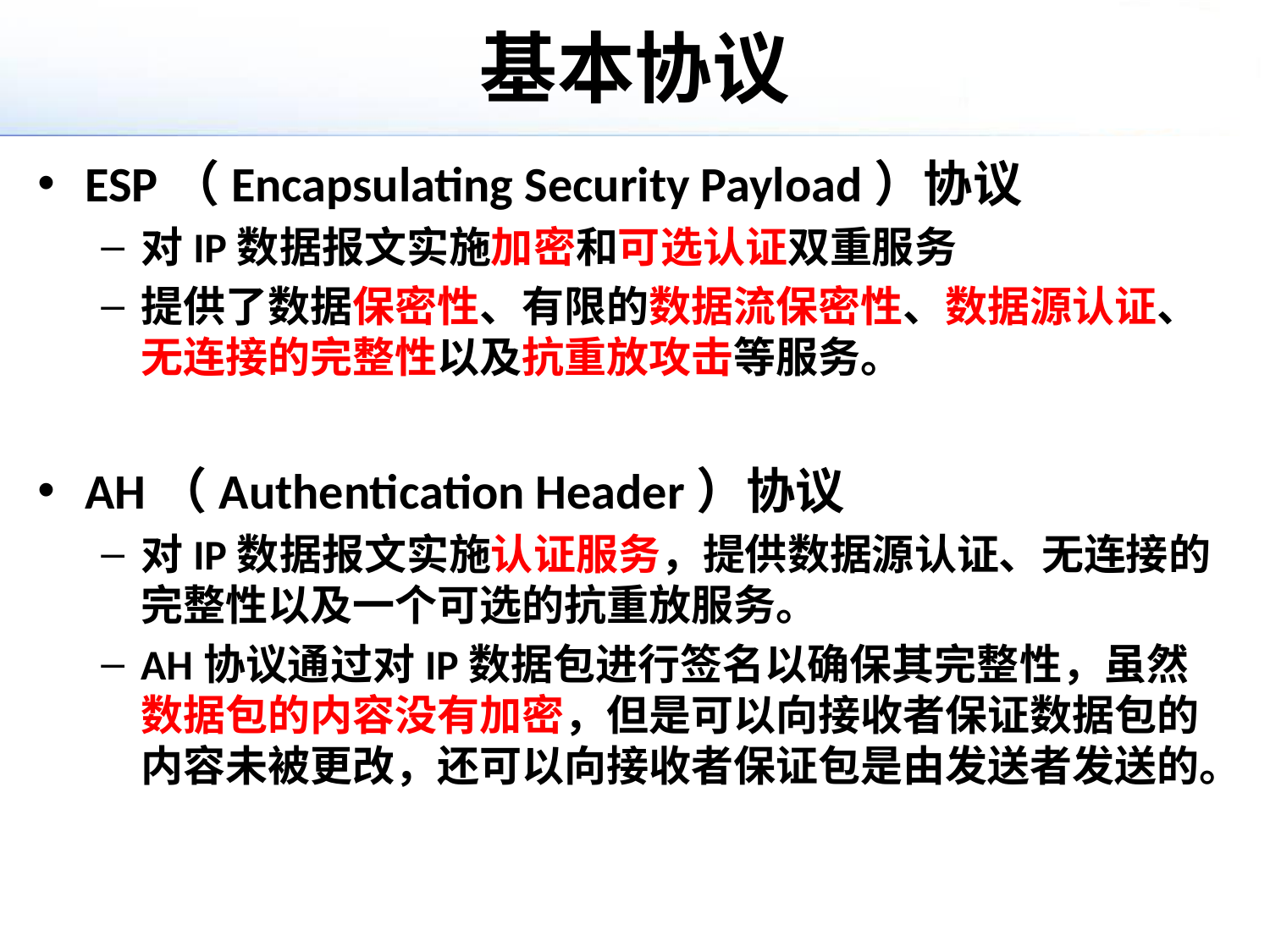

# 基本协议
ESP（Encapsulating Security Payload）协议
对IP数据报文实施加密和可选认证双重服务
提供了数据保密性、有限的数据流保密性、数据源认证、无连接的完整性以及抗重放攻击等服务。

AH（Authentication Header）协议
对IP数据报文实施认证服务，提供数据源认证、无连接的完整性以及一个可选的抗重放服务。
AH协议通过对IP数据包进行签名以确保其完整性，虽然数据包的内容没有加密，但是可以向接收者保证数据包的内容未被更改，还可以向接收者保证包是由发送者发送的。